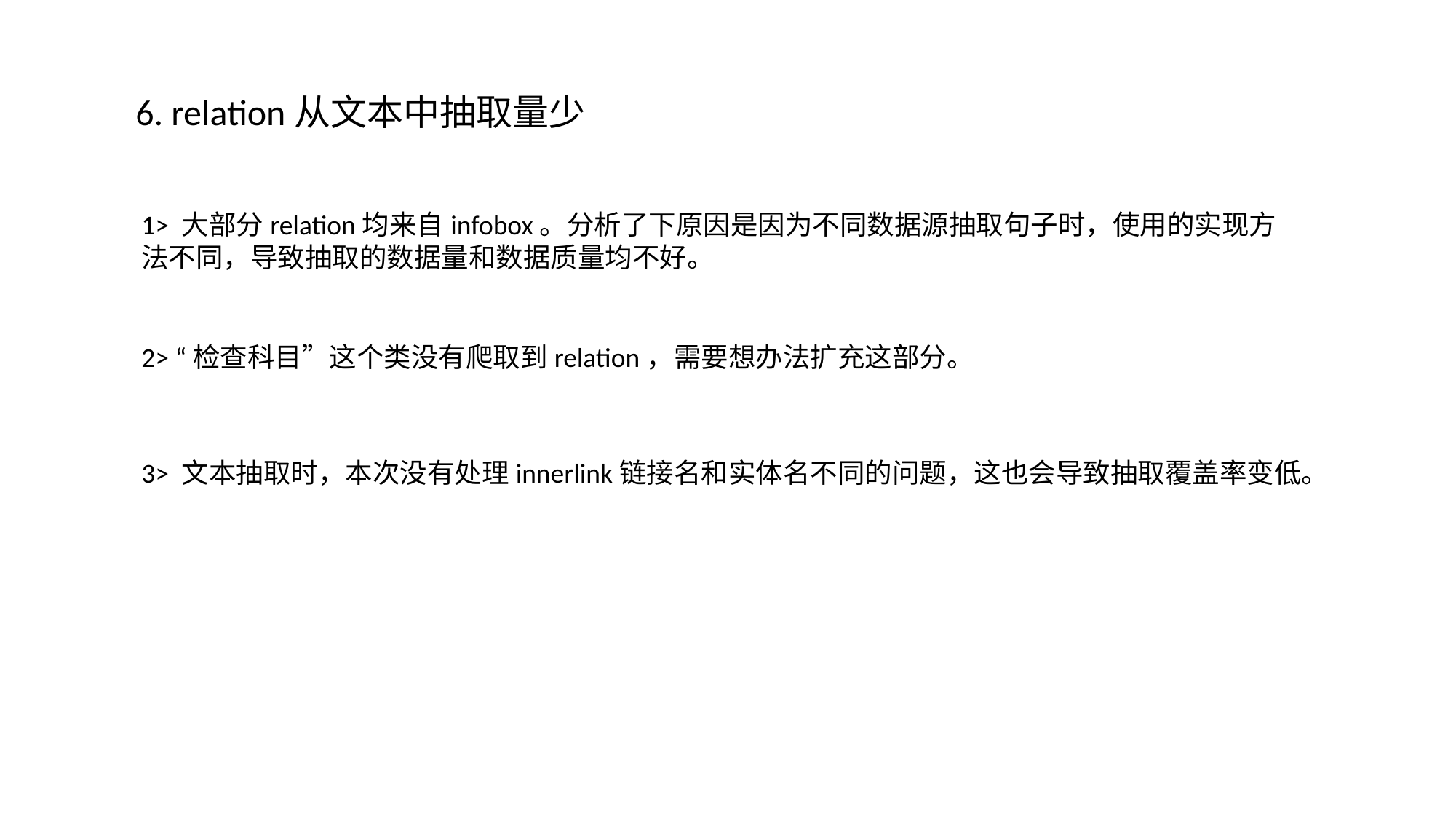

6. relation从文本中抽取量少
1> 大部分relation均来自infobox。分析了下原因是因为不同数据源抽取句子时，使用的实现方法不同，导致抽取的数据量和数据质量均不好。
2> “检查科目”这个类没有爬取到relation，需要想办法扩充这部分。
3> 文本抽取时，本次没有处理innerlink链接名和实体名不同的问题，这也会导致抽取覆盖率变低。